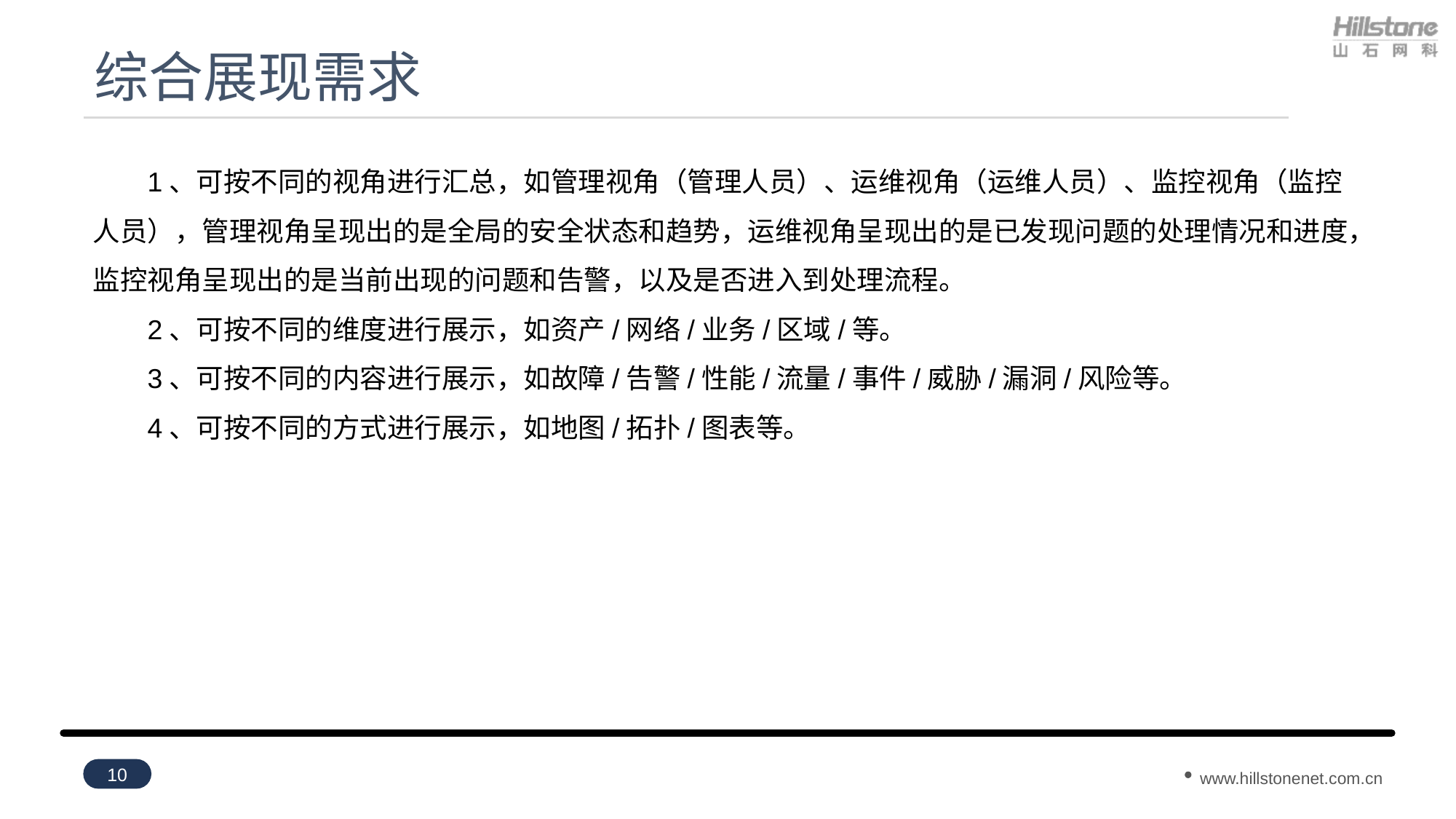

# 综合展现需求
1、可按不同的视角进行汇总，如管理视角（管理人员）、运维视角（运维人员）、监控视角（监控人员），管理视角呈现出的是全局的安全状态和趋势，运维视角呈现出的是已发现问题的处理情况和进度，监控视角呈现出的是当前出现的问题和告警，以及是否进入到处理流程。
2、可按不同的维度进行展示，如资产/网络/业务/区域/等。
3、可按不同的内容进行展示，如故障/告警/性能/流量/事件/威胁/漏洞/风险等。
4、可按不同的方式进行展示，如地图/拓扑/图表等。
10